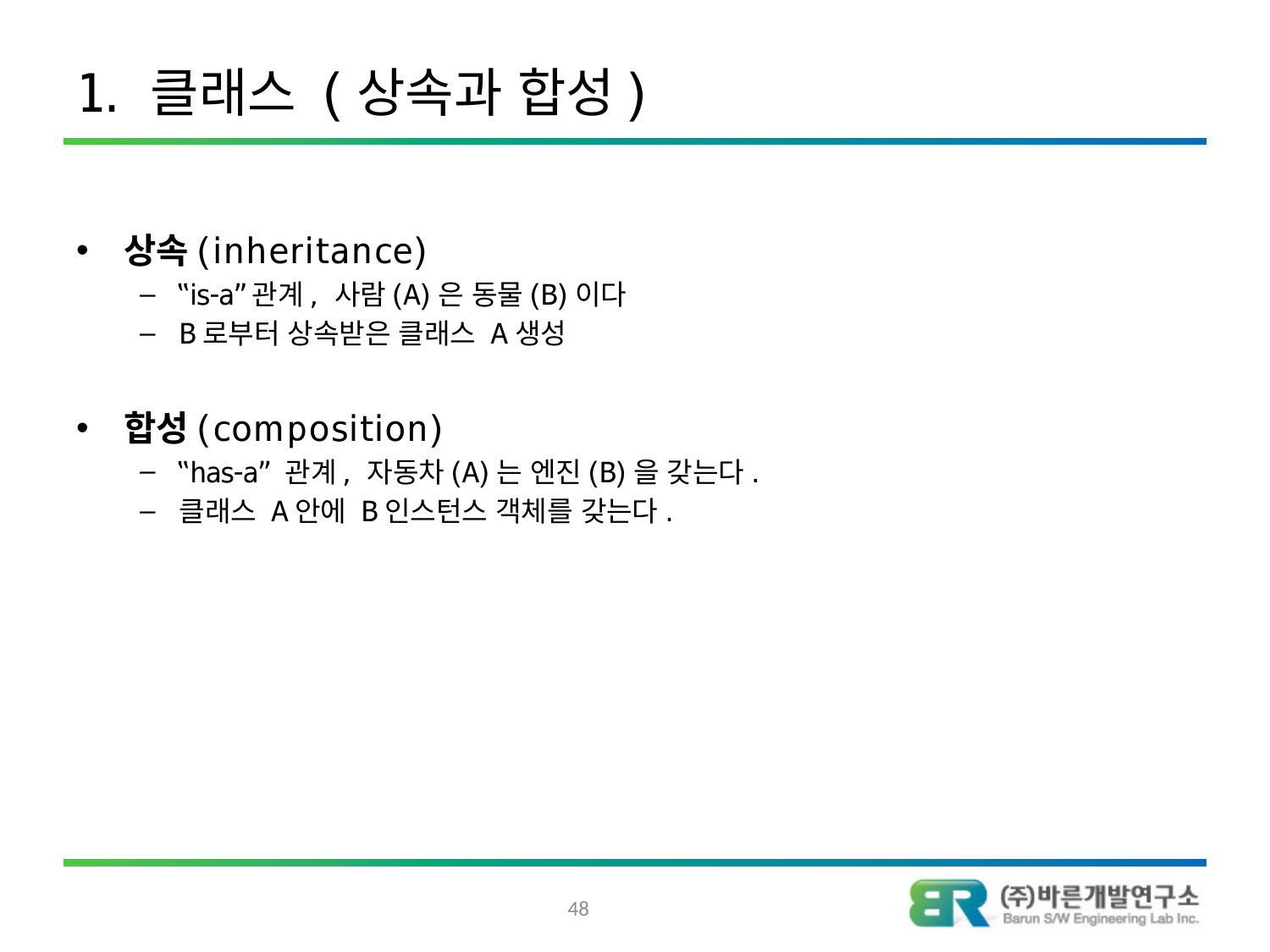

# 1. 클래스 (상속과 합성)

상속(inheritance)
“is-a”관계, 사람(A)은 동물(B)이다
B로부터 상속받은 클래스 A생성

합성(composition)
“has-a” 관계, 자동차(A)는 엔진(B)을 갖는다.
클래스 A안에 B인스턴스 객체를 갖는다.

48